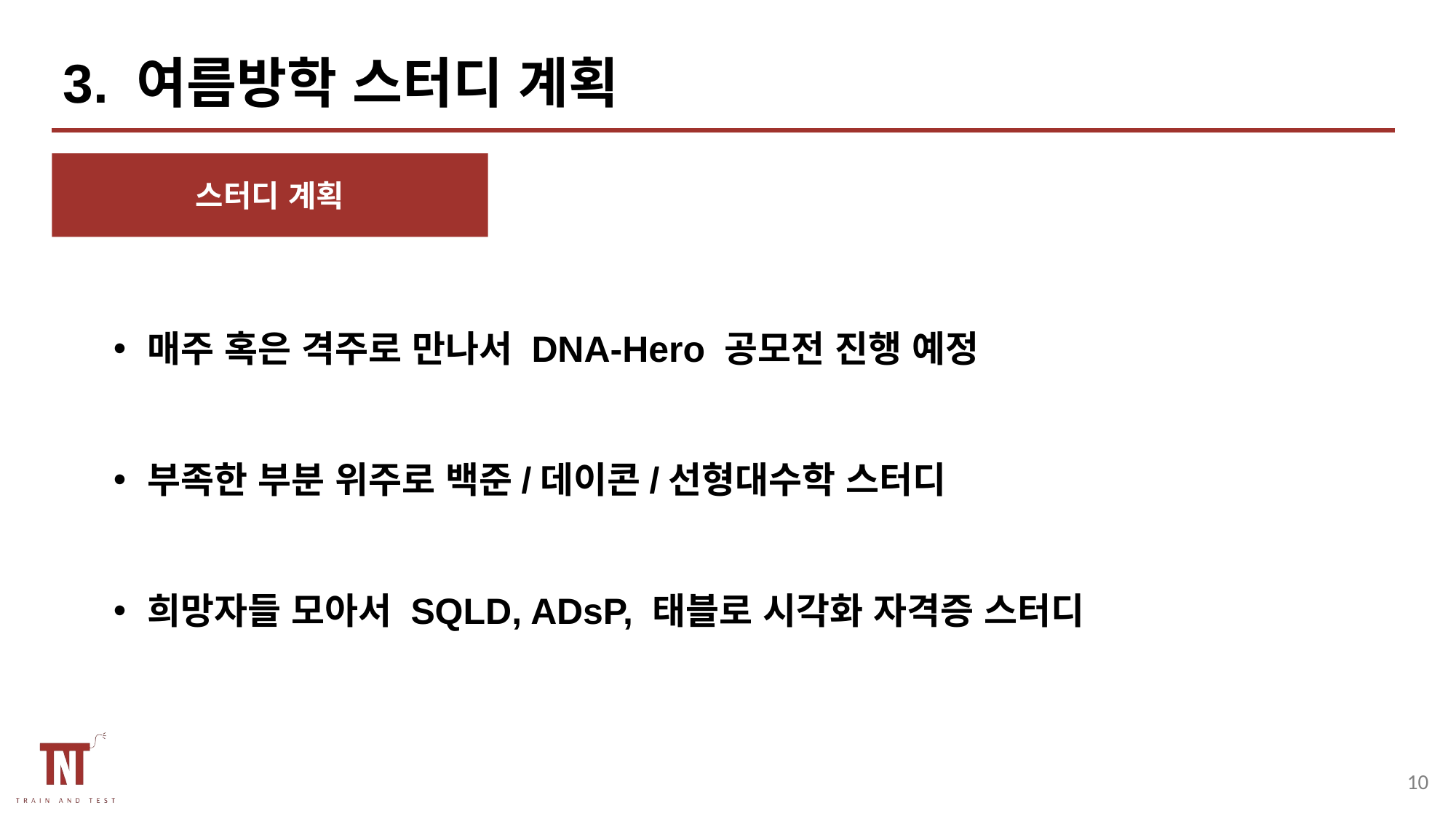

# 3. 여름방학 스터디 계획
스터디 계획
매주 혹은 격주로 만나서 DNA-Hero 공모전 진행 예정

부족한 부분 위주로 백준/데이콘/선형대수학 스터디

희망자들 모아서 SQLD, ADsP, 태블로 시각화 자격증 스터디

10